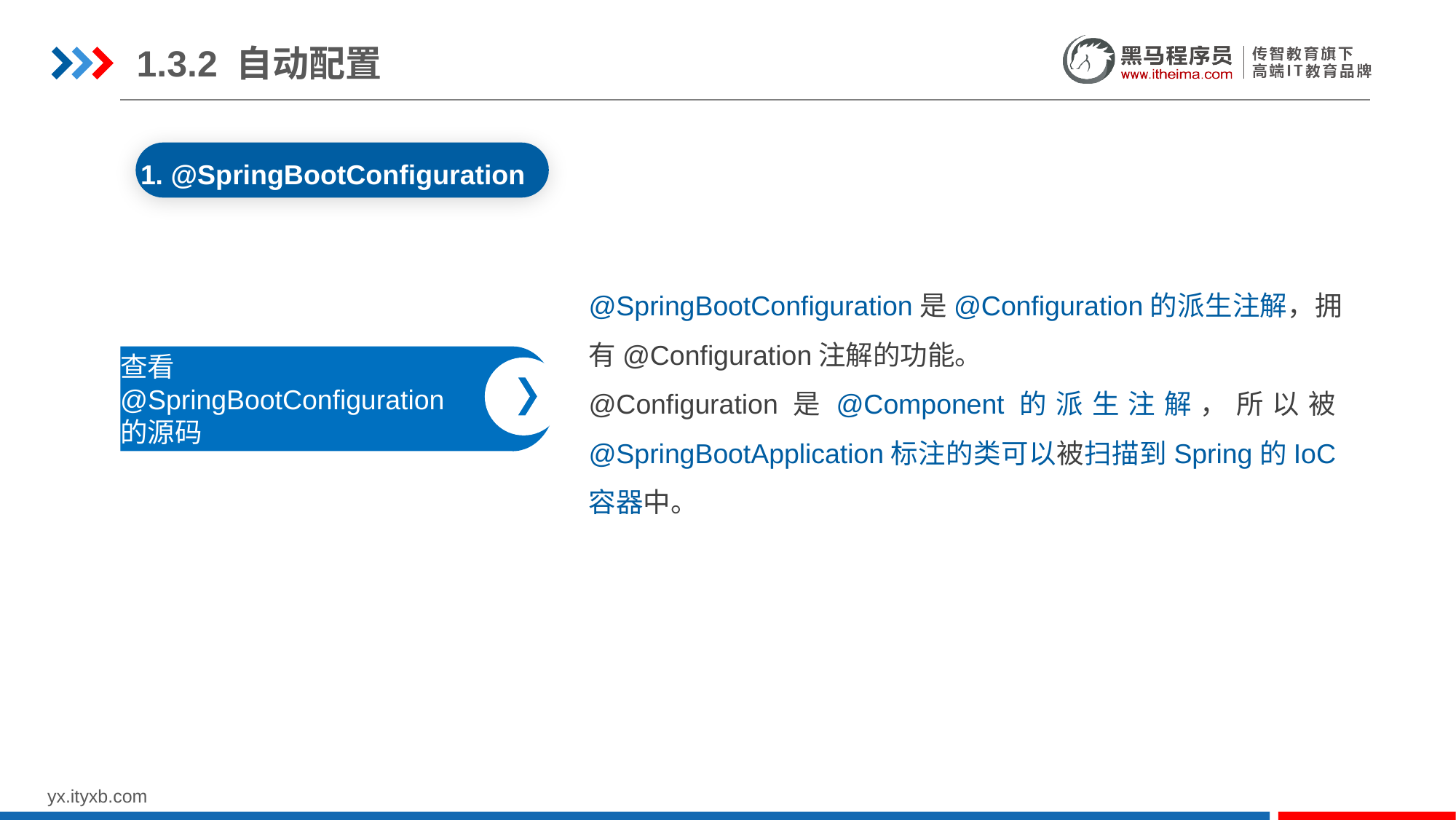

1.3.2 自动配置
1. @SpringBootConfiguration

@SpringBootConfiguration是@Configuration的派生注解，拥有@Configuration注解的功能。
@Configuration是@Component的派生注解，所以被@SpringBootApplication标注的类可以被扫描到Spring的IoC容器中。
查看
@SpringBootConfiguration
的源码